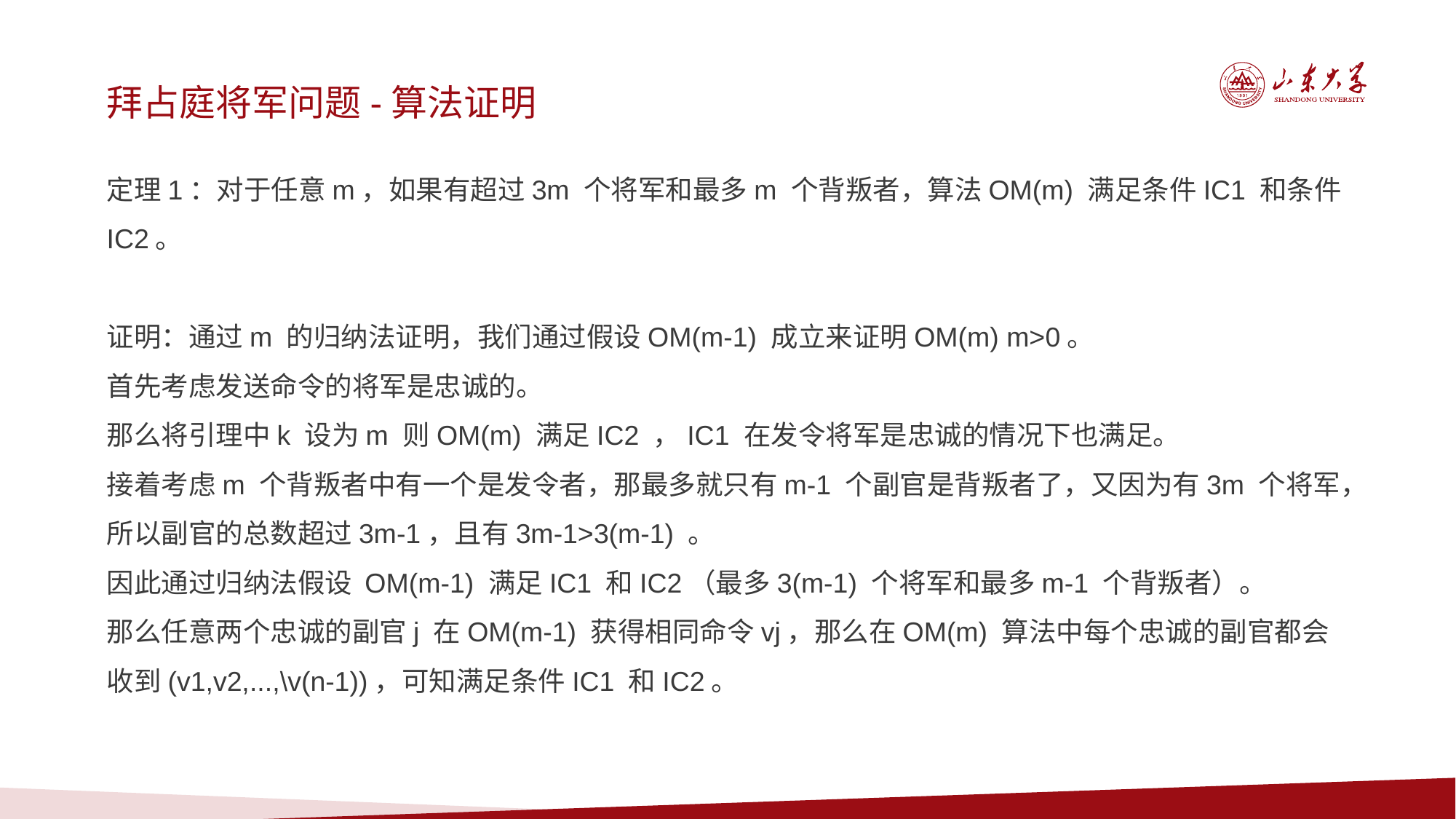

拜占庭将军问题-算法证明
定理1：对于任意m，如果有超过3m 个将军和最多m 个背叛者，算法OM(m) 满足条件IC1 和条件IC2。

证明：通过m 的归纳法证明，我们通过假设OM(m-1) 成立来证明OM(m) m>0。
首先考虑发送命令的将军是忠诚的。
那么将引理中k 设为m 则OM(m) 满足IC2 ，IC1 在发令将军是忠诚的情况下也满足。
接着考虑m 个背叛者中有一个是发令者，那最多就只有m-1 个副官是背叛者了，又因为有3m 个将军，所以副官的总数超过3m-1，且有3m-1>3(m-1) 。
因此通过归纳法假设 OM(m-1) 满足IC1 和IC2（最多3(m-1) 个将军和最多m-1 个背叛者）。
那么任意两个忠诚的副官j 在OM(m-1) 获得相同命令vj，那么在OM(m) 算法中每个忠诚的副官都会收到(v1,v2,...,\v(n-1))，可知满足条件IC1 和IC2。